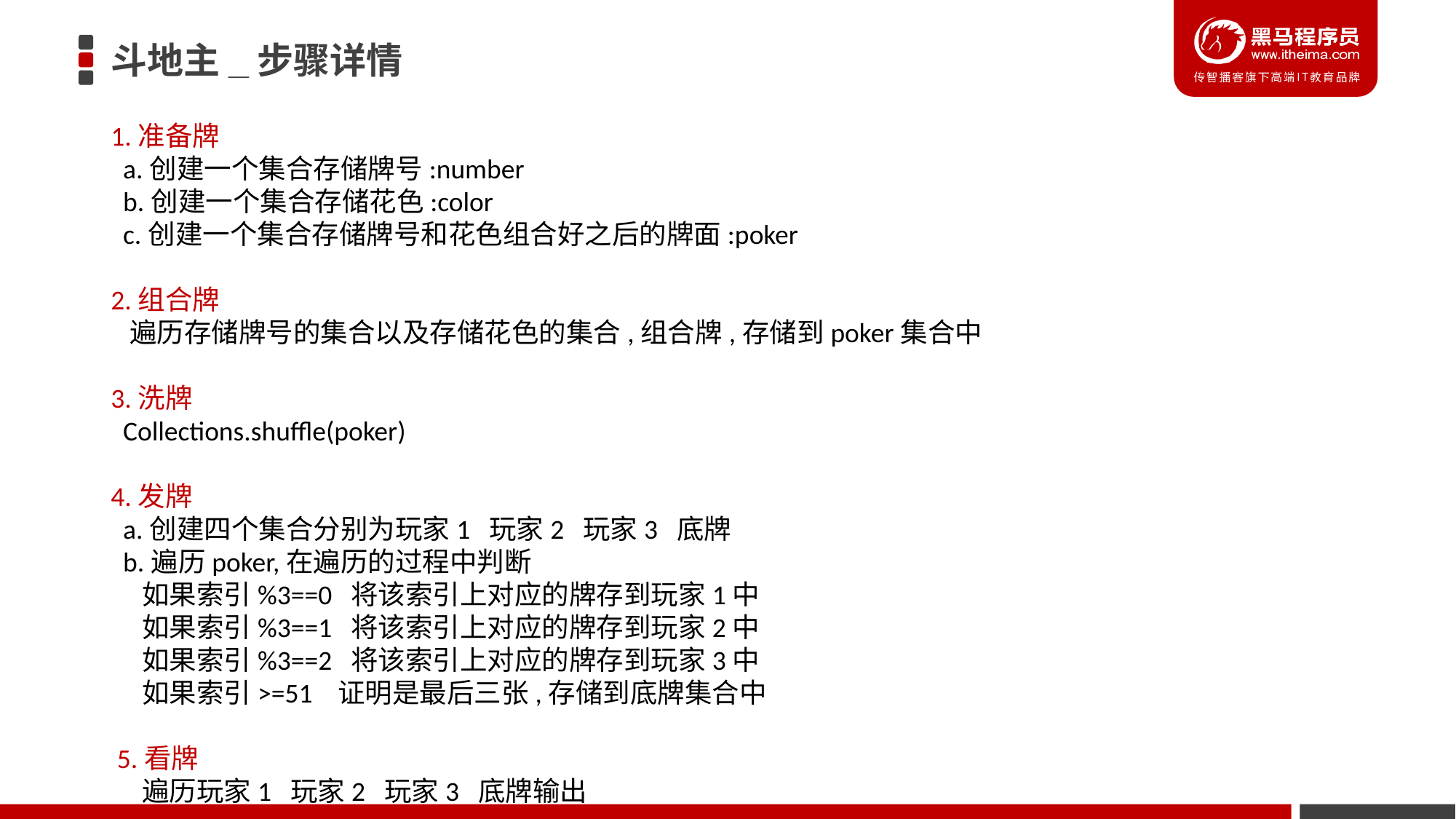

# 斗地主_步骤详情
1.准备牌
  a.创建一个集合存储牌号:number
  b.创建一个集合存储花色:color
  c.创建一个集合存储牌号和花色组合好之后的牌面:poker

2.组合牌
  遍历存储牌号的集合以及存储花色的集合,组合牌,存储到poker集合中

3.洗牌
  Collections.shuffle(poker)

4.发牌
  a.创建四个集合分别为玩家1  玩家2  玩家3  底牌
  b.遍历poker,在遍历的过程中判断
    如果索引%3==0  将该索引上对应的牌存到玩家1中
    如果索引%3==1  将该索引上对应的牌存到玩家2中
    如果索引%3==2  将该索引上对应的牌存到玩家3中
    如果索引>=51   证明是最后三张,存储到底牌集合中

 5.看牌
    遍历玩家1  玩家2  玩家3  底牌输出